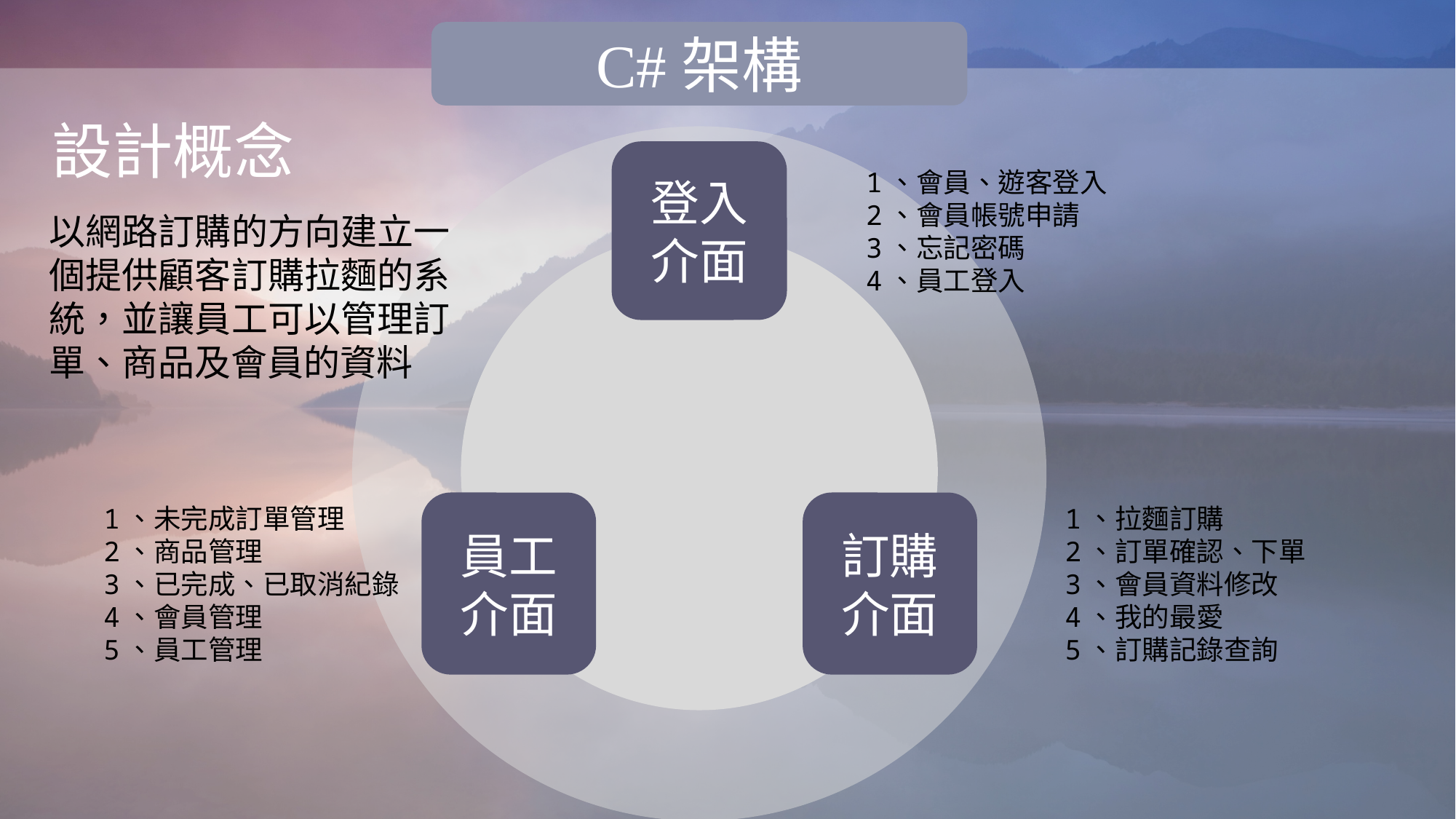

C#架構
設計概念

登入介面
1、會員、遊客登入
2、會員帳號申請
3、忘記密碼
4、員工登入
以網路訂購的方向建立一個提供顧客訂購拉麵的系統，並讓員工可以管理訂單、商品及會員的資料

1、未完成訂單管理
2、商品管理
3、已完成、已取消紀錄
4、會員管理
5、員工管理
1、拉麵訂購
2、訂單確認、下單
3、會員資料修改
4、我的最愛
5、訂購記錄查詢
訂購介面
員工介面